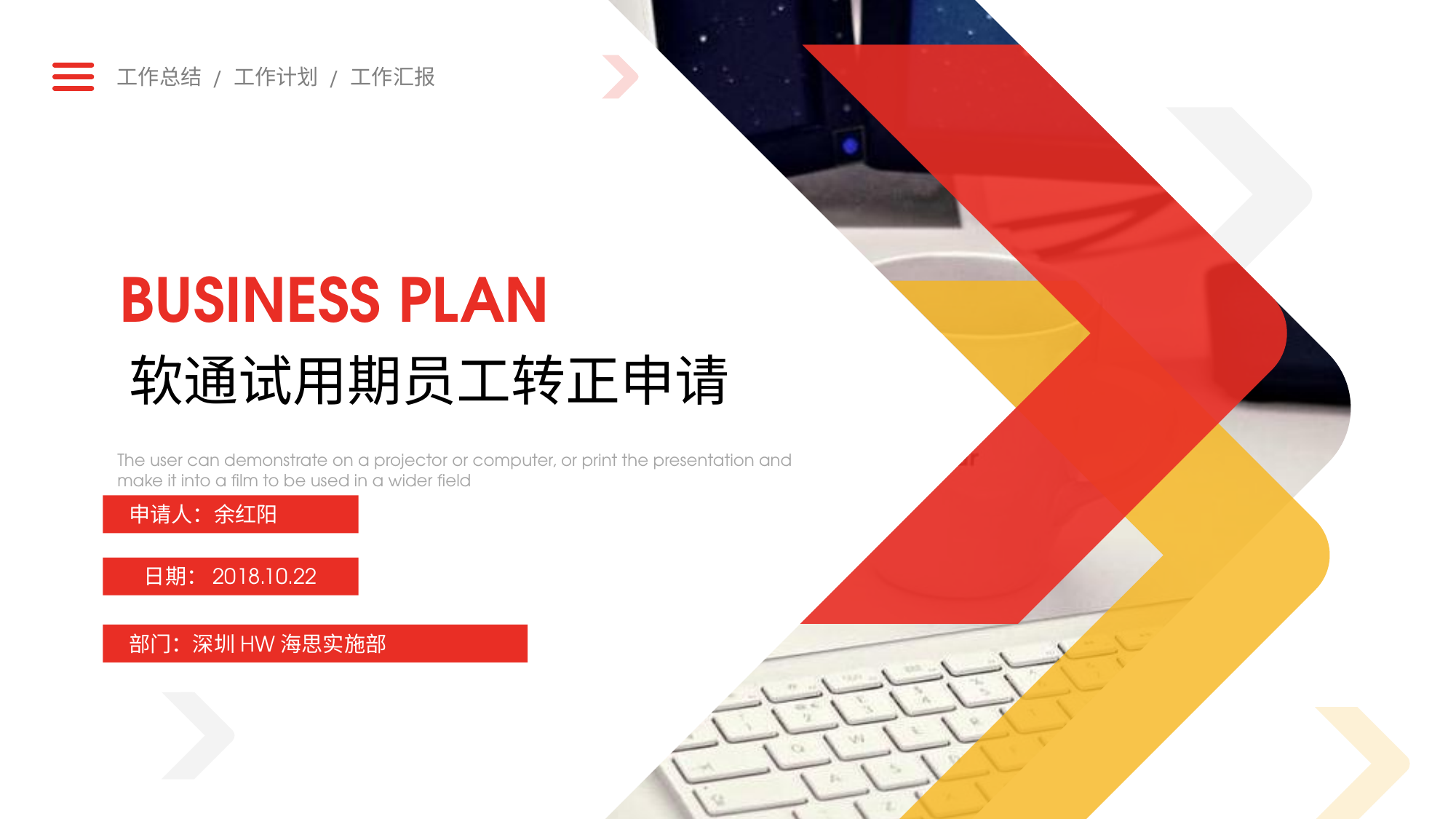

工作总结 / 工作计划 / 工作汇报

BUSINESS PLAN

软通试用期员工转正申请
The user can demonstrate on a projector or computer, or print the presentation and make it into a film to be used in a wider field

申请人：余红阳

日期：2018.10.22

部门：深圳HW海思实施部